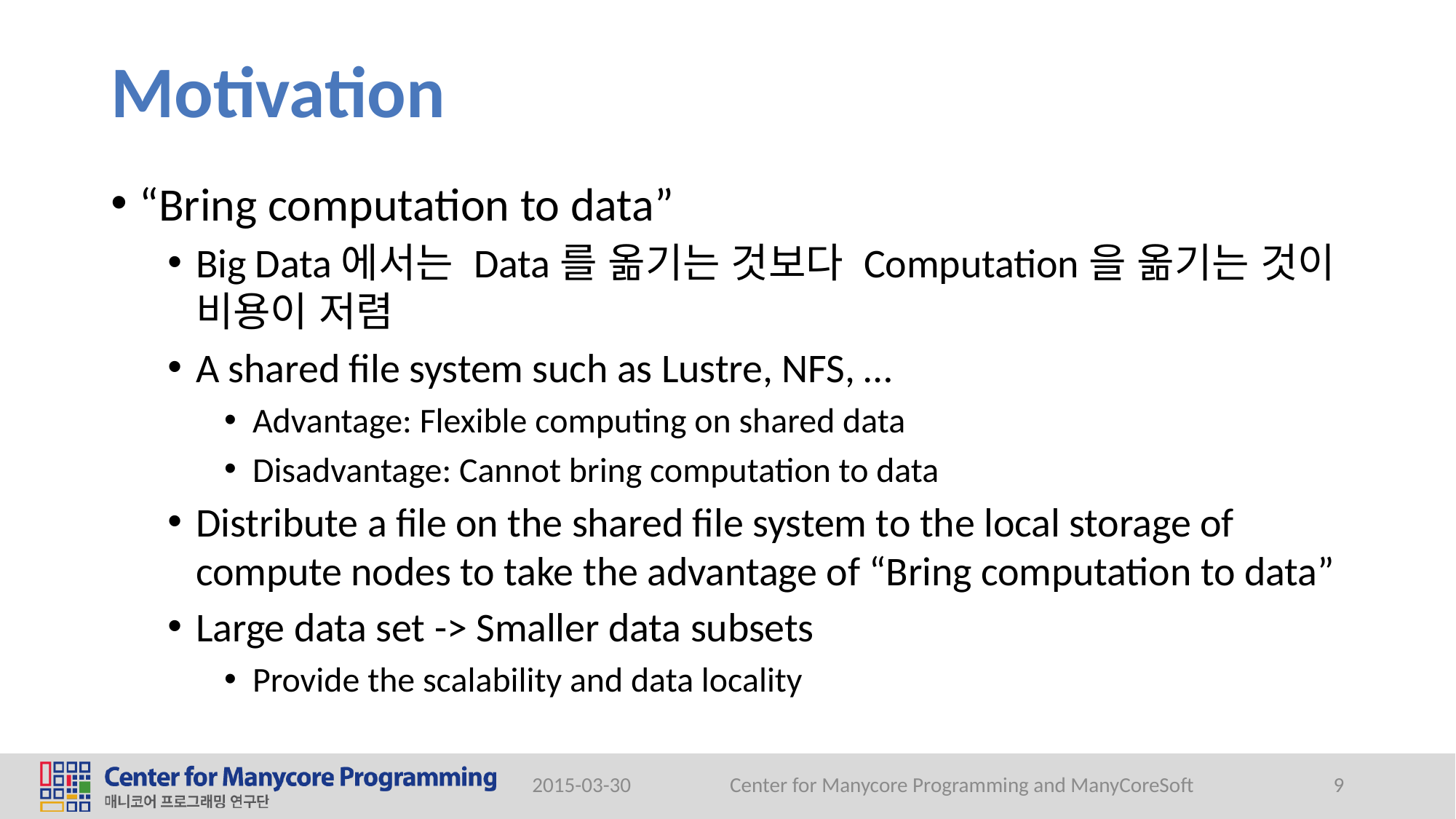

# Motivation
“Bring computation to data”
Big Data에서는 Data를 옮기는 것보다 Computation을 옮기는 것이 비용이 저렴
A shared file system such as Lustre, NFS, …
Advantage: Flexible computing on shared data
Disadvantage: Cannot bring computation to data
Distribute a file on the shared file system to the local storage of compute nodes to take the advantage of “Bring computation to data”
Large data set -> Smaller data subsets
Provide the scalability and data locality

2015-03-30
Center for Manycore Programming and ManyCoreSoft
9